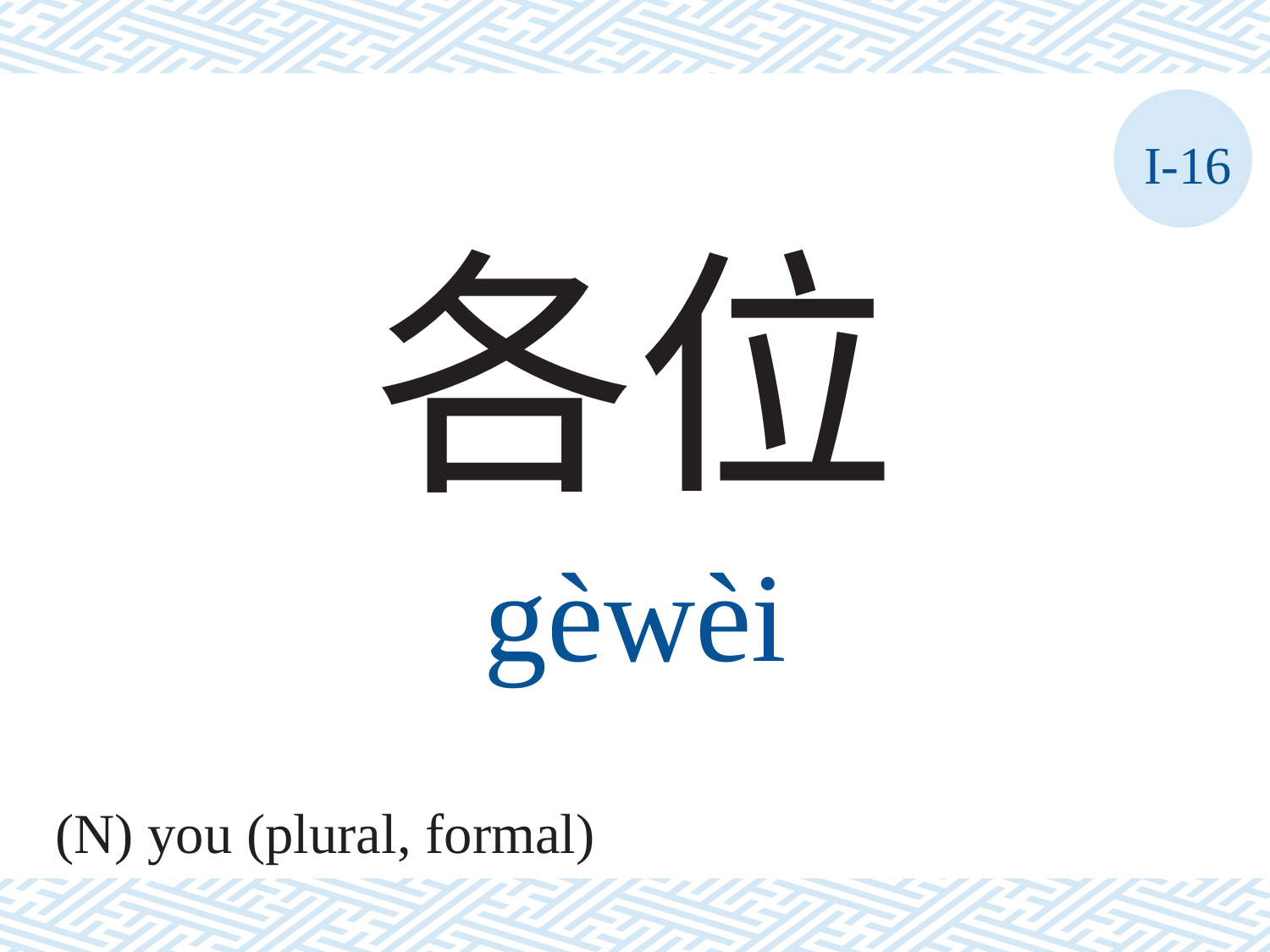

I-16
各位
gèwèi
(N) you (plural, formal)